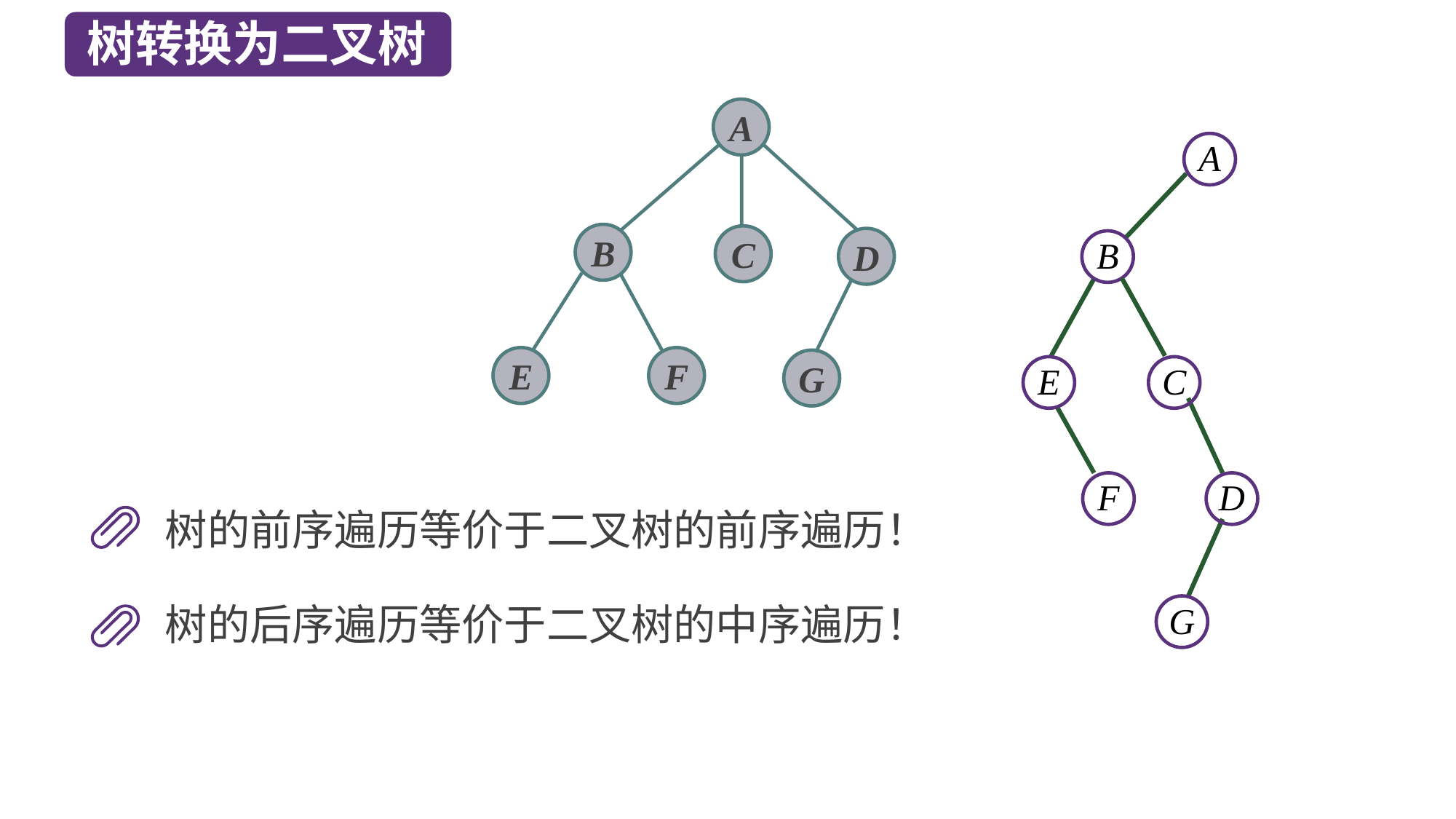

树转换为二叉树

A

B
C
D

E
F
G
A

B

E
C

F
D

G

树的前序遍历等价于二叉树的前序遍历！

树的后序遍历等价于二叉树的中序遍历！